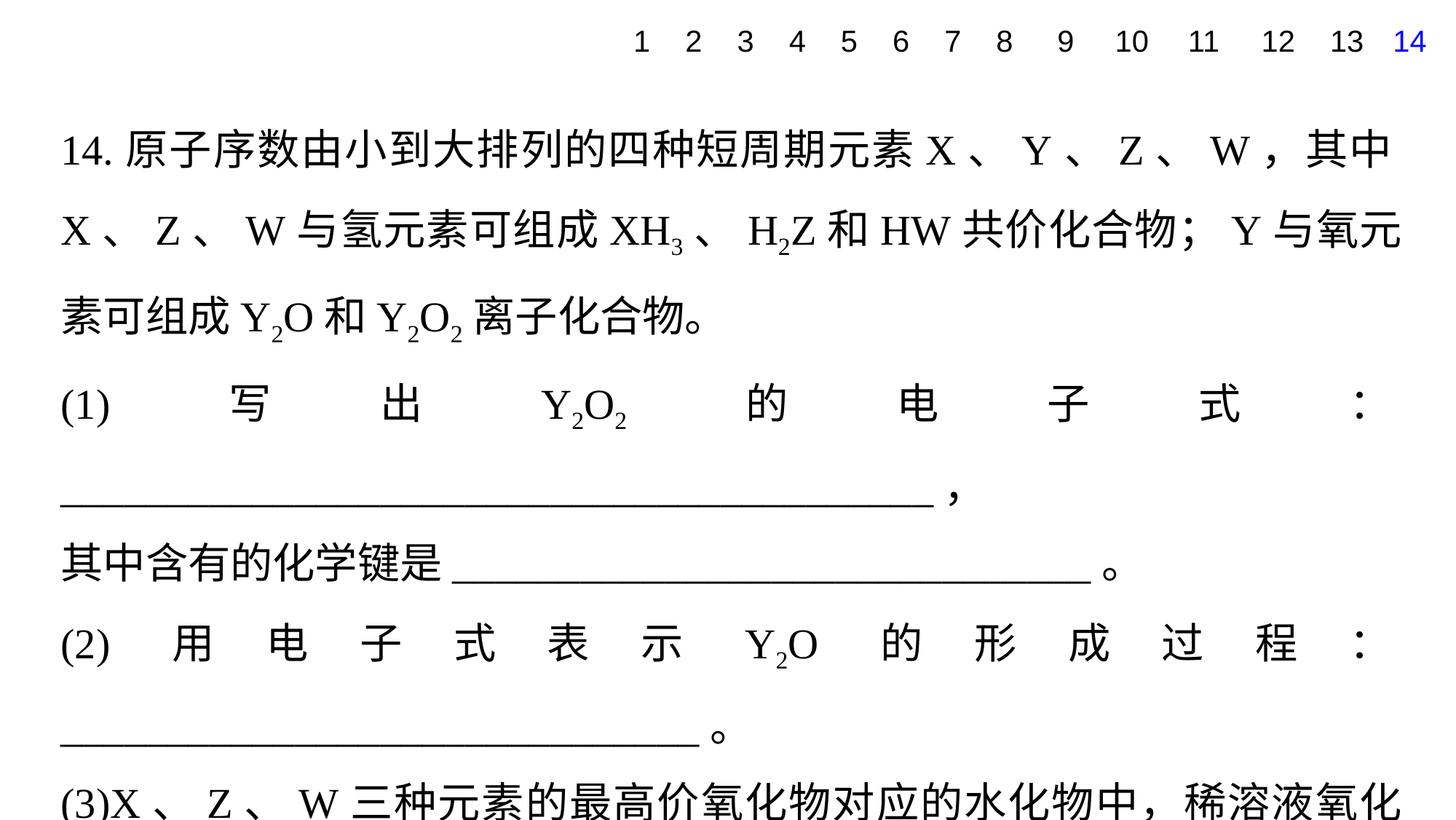

1
2
3
4
5
6
7
8
9
10
11
12
13
14
14.原子序数由小到大排列的四种短周期元素X、Y、Z、W，其中X、Z、W与氢元素可组成XH3、H2Z和HW共价化合物；Y与氧元素可组成Y2O和Y2O2离子化合物。
(1)写出Y2O2的电子式：_________________________________________，
其中含有的化学键是______________________________。
(2)用电子式表示Y2O的形成过程：______________________________。
(3)X、Z、W三种元素的最高价氧化物对应的水化物中，稀溶液氧化性最强的是________(填化学式)。